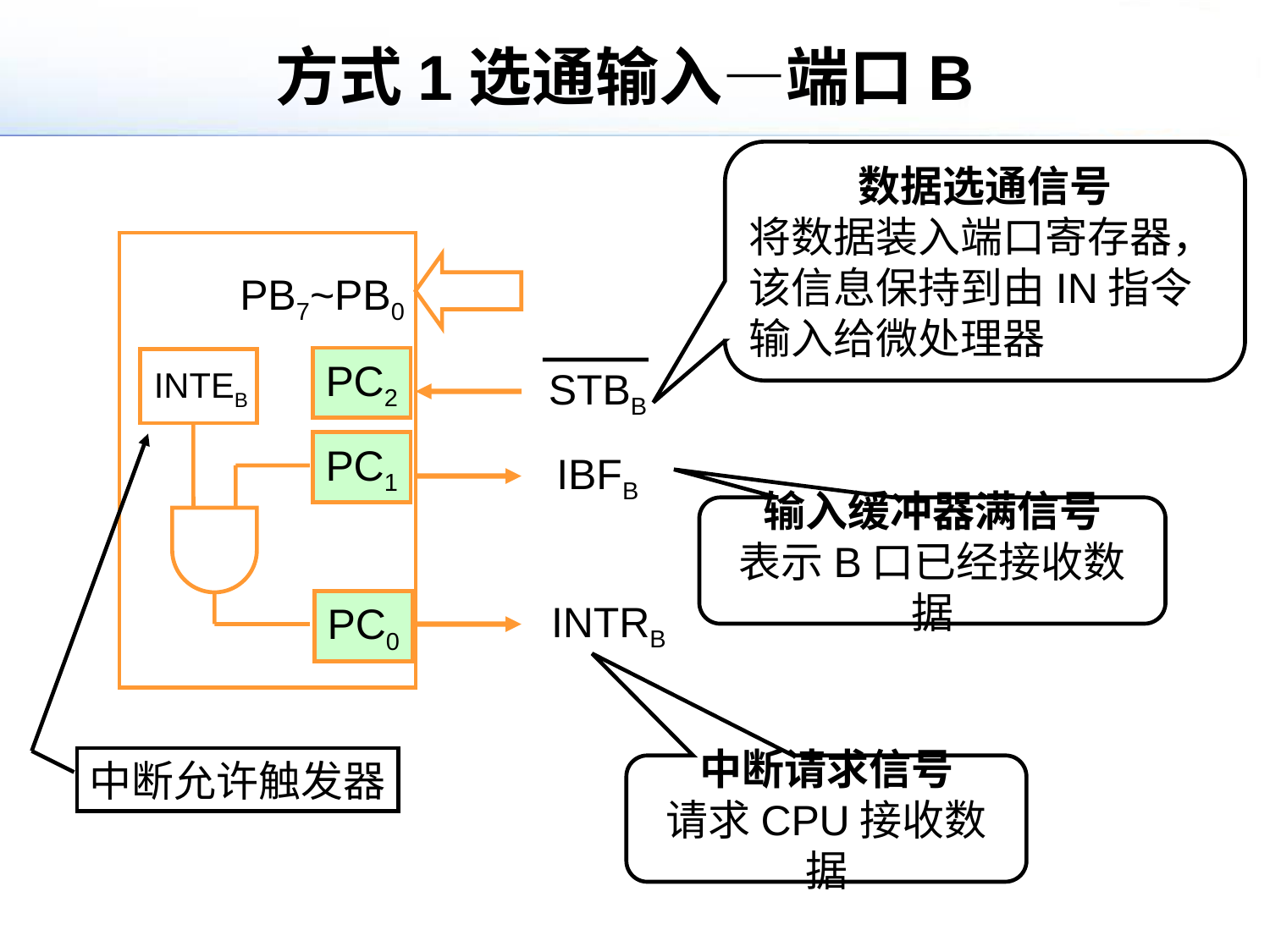

# 方式1选通输入—端口B
数据选通信号
将数据装入端口寄存器，该信息保持到由IN指令输入给微处理器

PB7~PB0

PC2
INTEB
STBB

PC1
IBFB

PC0
INTRB

中断允许触发器

输入缓冲器满信号
表示B口已经接收数据
中断请求信号
请求CPU接收数据